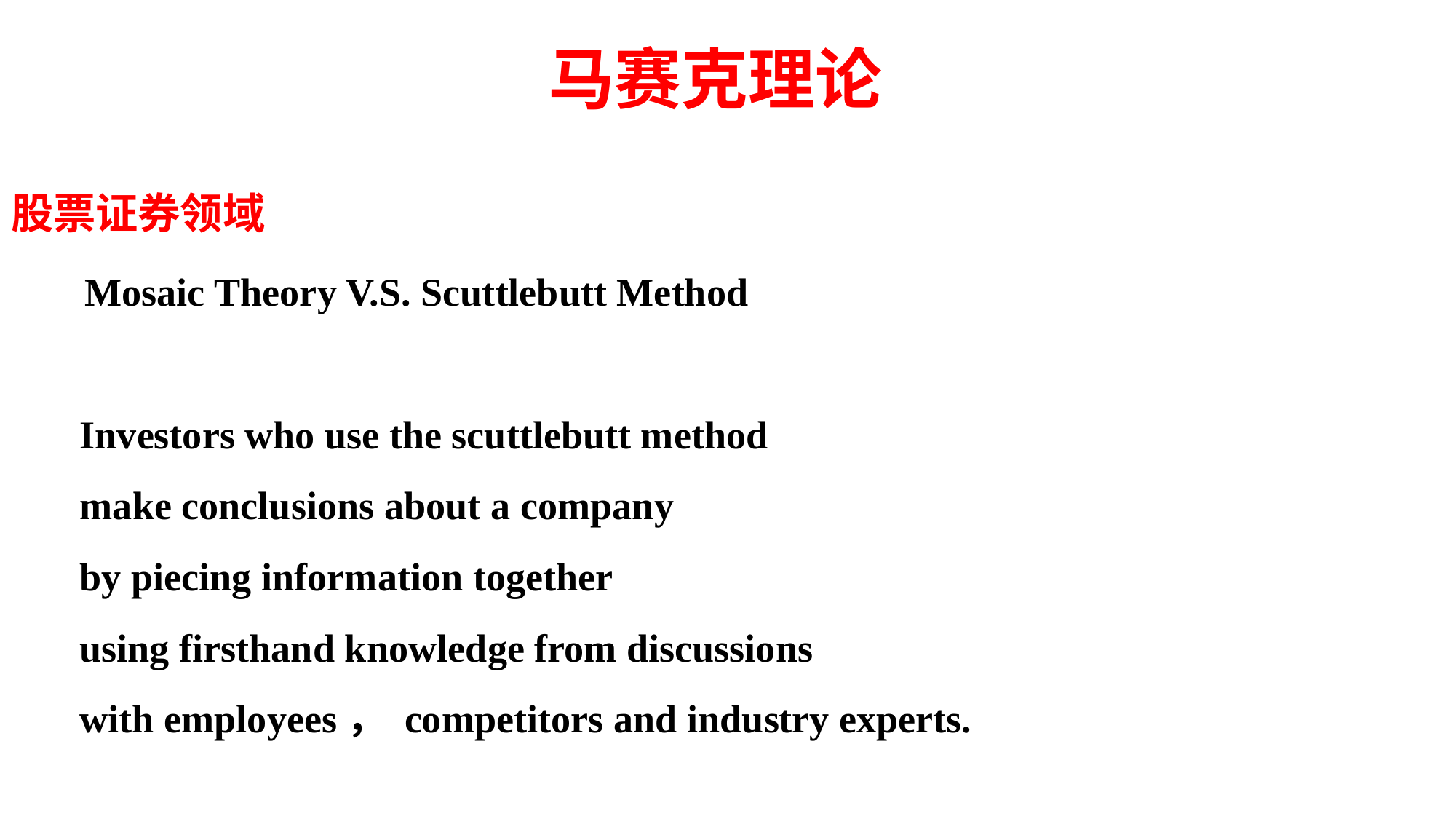

# 马赛克理论
股票证券领域
       Mosaic Theory V.S. Scuttlebutt Method

       Investors who use the scuttlebutt method
       make conclusions about a company
       by piecing information together
       using firsthand knowledge from discussions
       with employees， competitors and industry experts.